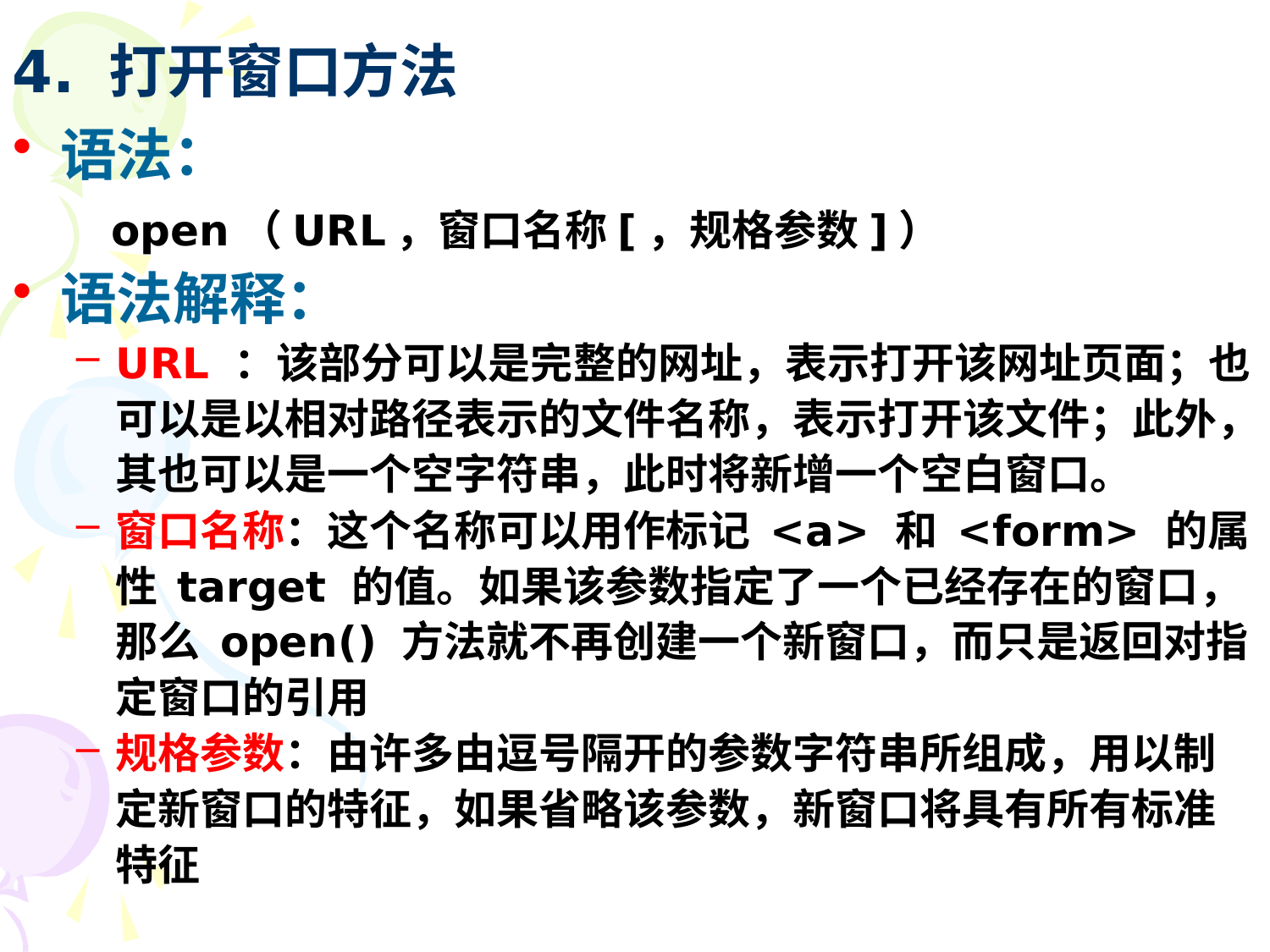

# 4. 打开窗口方法
语法：
         open（URL，窗口名称[，规格参数]）
语法解释：
URL ：该部分可以是完整的网址，表示打开该网址页面；也可以是以相对路径表示的文件名称，表示打开该文件；此外，其也可以是一个空字符串，此时将新增一个空白窗口。
窗口名称：这个名称可以用作标记 <a> 和 <form> 的属性 target 的值。如果该参数指定了一个已经存在的窗口，那么 open() 方法就不再创建一个新窗口，而只是返回对指定窗口的引用
规格参数：由许多由逗号隔开的参数字符串所组成，用以制定新窗口的特征，如果省略该参数，新窗口将具有所有标准特征